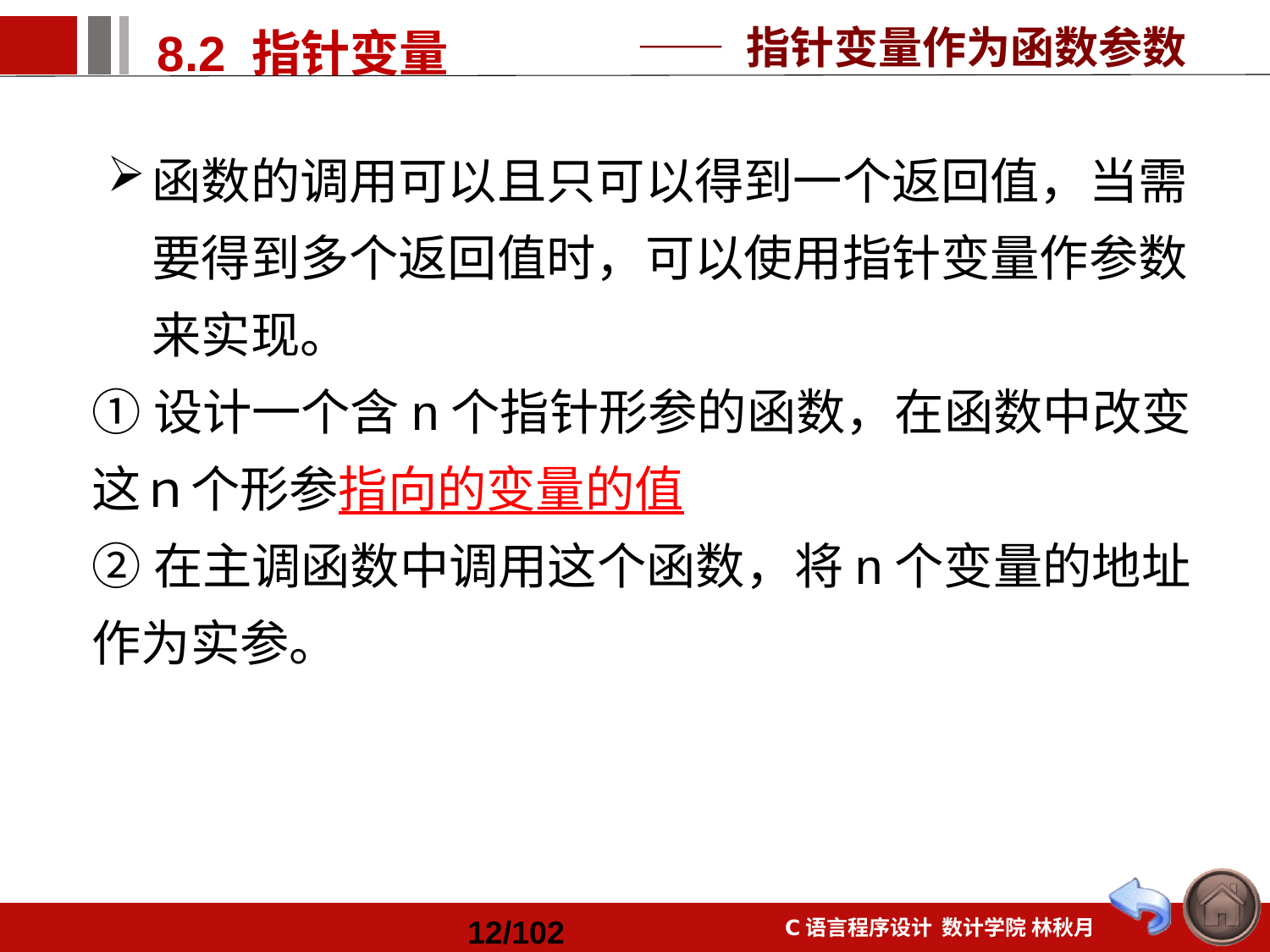

—— 指针变量作为函数参数
函数的调用可以且只可以得到一个返回值，当需要得到多个返回值时，可以使用指针变量作参数来实现。
①设计一个含n个指针形参的函数，在函数中改变这ｎ个形参指向的变量的值
②在主调函数中调用这个函数，将n个变量的地址作为实参。